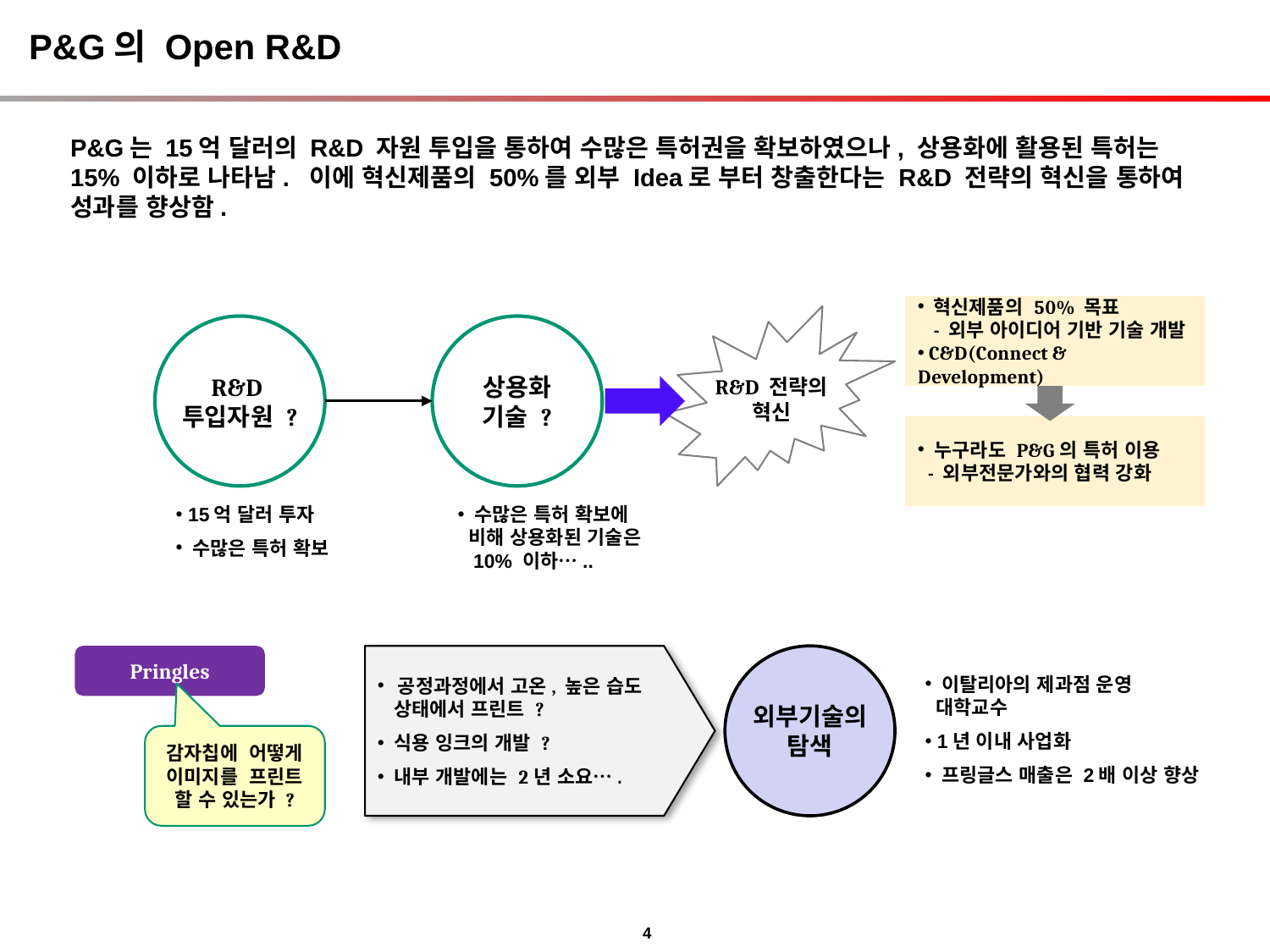

# P&G의 Open R&D
P&G는 15억 달러의 R&D 자원 투입을 통하여 수많은 특허권을 확보하였으나, 상용화에 활용된 특허는
15% 이하로 나타남.  이에 혁신제품의 50%를 외부 Idea로 부터 창출한다는 R&D 전략의 혁신을 통하여
성과를 향상함.
 혁신제품의 50% 목표
  - 외부 아이디어 기반 기술 개발
 C&D(Connect & Development)
R&D 전략의
혁신
R&D
투입자원 ?
상용화
기술 ?

 누구라도 P&G의 특허 이용
 - 외부전문가와의 협력 강화
 15억 달러 투자
 수많은 특허 확보
 수많은 특허 확보에
  비해 상용화된 기술은
  10% 이하…..
Pringles
  공정과정에서 고온, 높은 습도
   상태에서 프린트 ?
 식용 잉크의 개발 ?
 내부 개발에는 2년 소요….
외부기술의
탐색
 이탈리아의 제과점 운영
  대학교수
 1년 이내 사업화
 프링글스 매출은 2배 이상 향상
감자칩에  어떻게
이미지를  프린트
할 수 있는가 ?
4